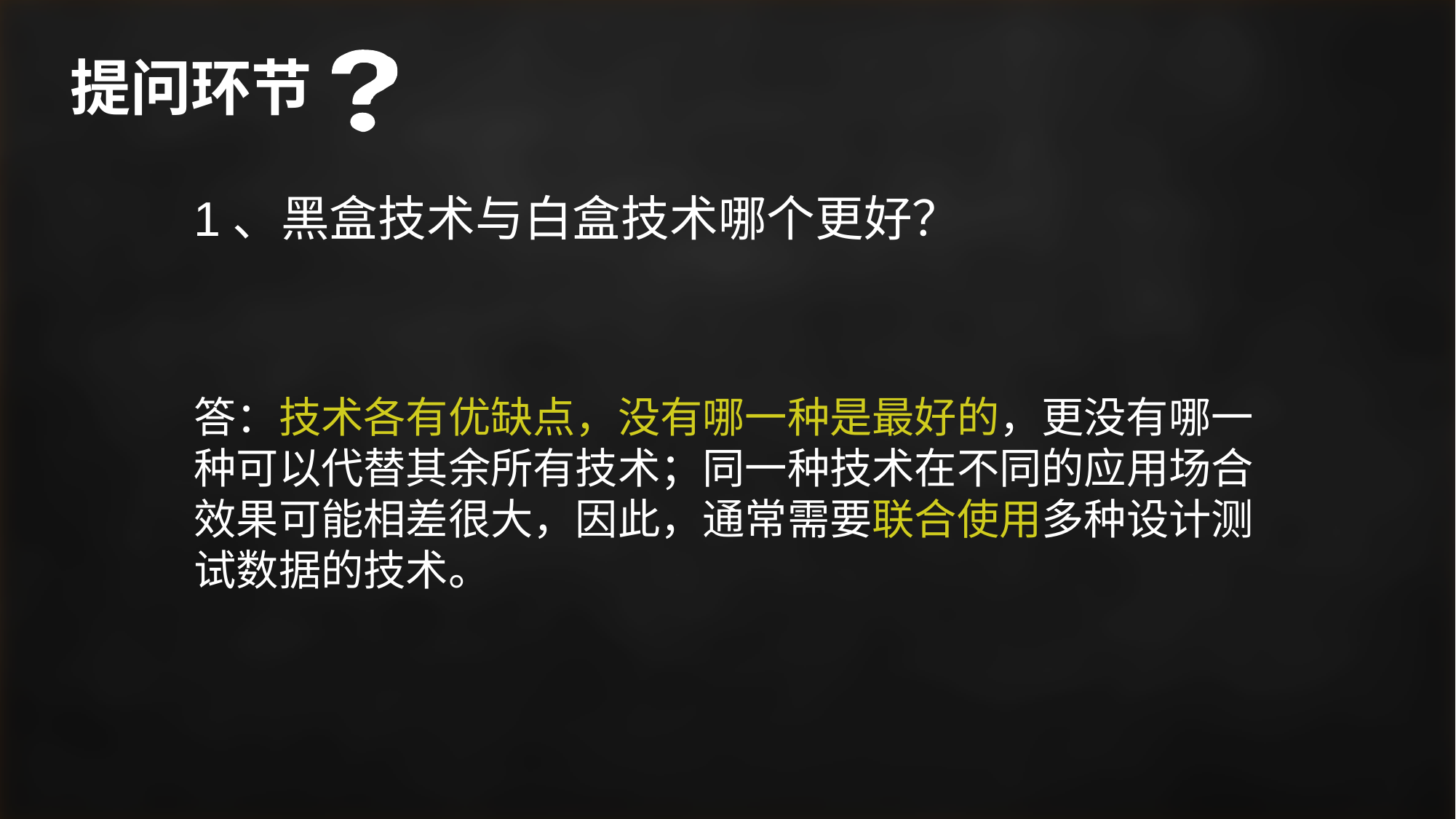

# 提问环节

1、黑盒技术与白盒技术哪个更好？
答：技术各有优缺点，没有哪一种是最好的，更没有哪一种可以代替其余所有技术；同一种技术在不同的应用场合效果可能相差很大，因此，通常需要联合使用多种设计测试数据的技术。